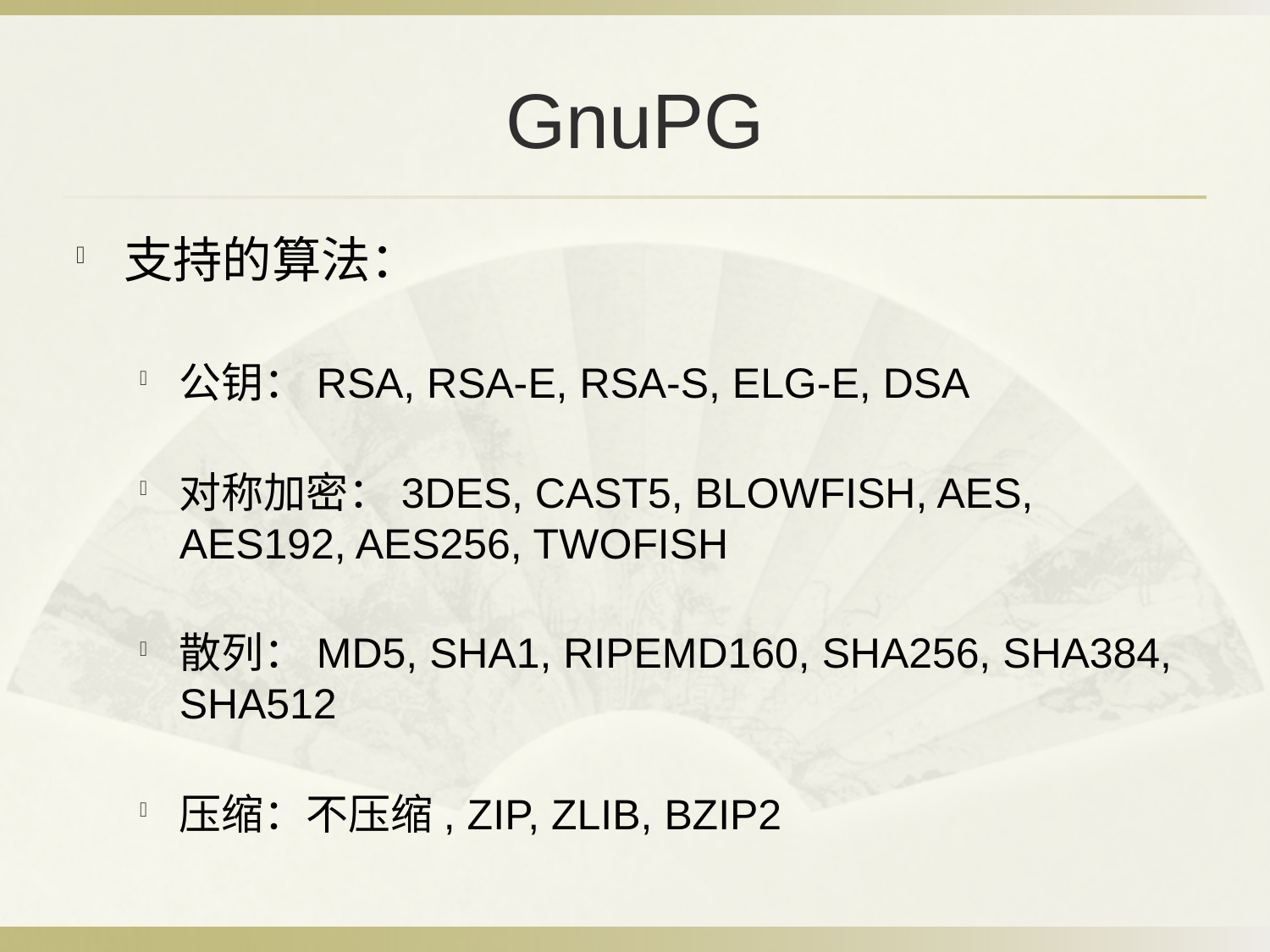

# GnuPG
支持的算法：
公钥：RSA, RSA-E, RSA-S, ELG-E, DSA
对称加密：3DES, CAST5, BLOWFISH, AES, AES192, AES256, TWOFISH
散列：MD5, SHA1, RIPEMD160, SHA256, SHA384, SHA512
压缩：不压缩, ZIP, ZLIB, BZIP2